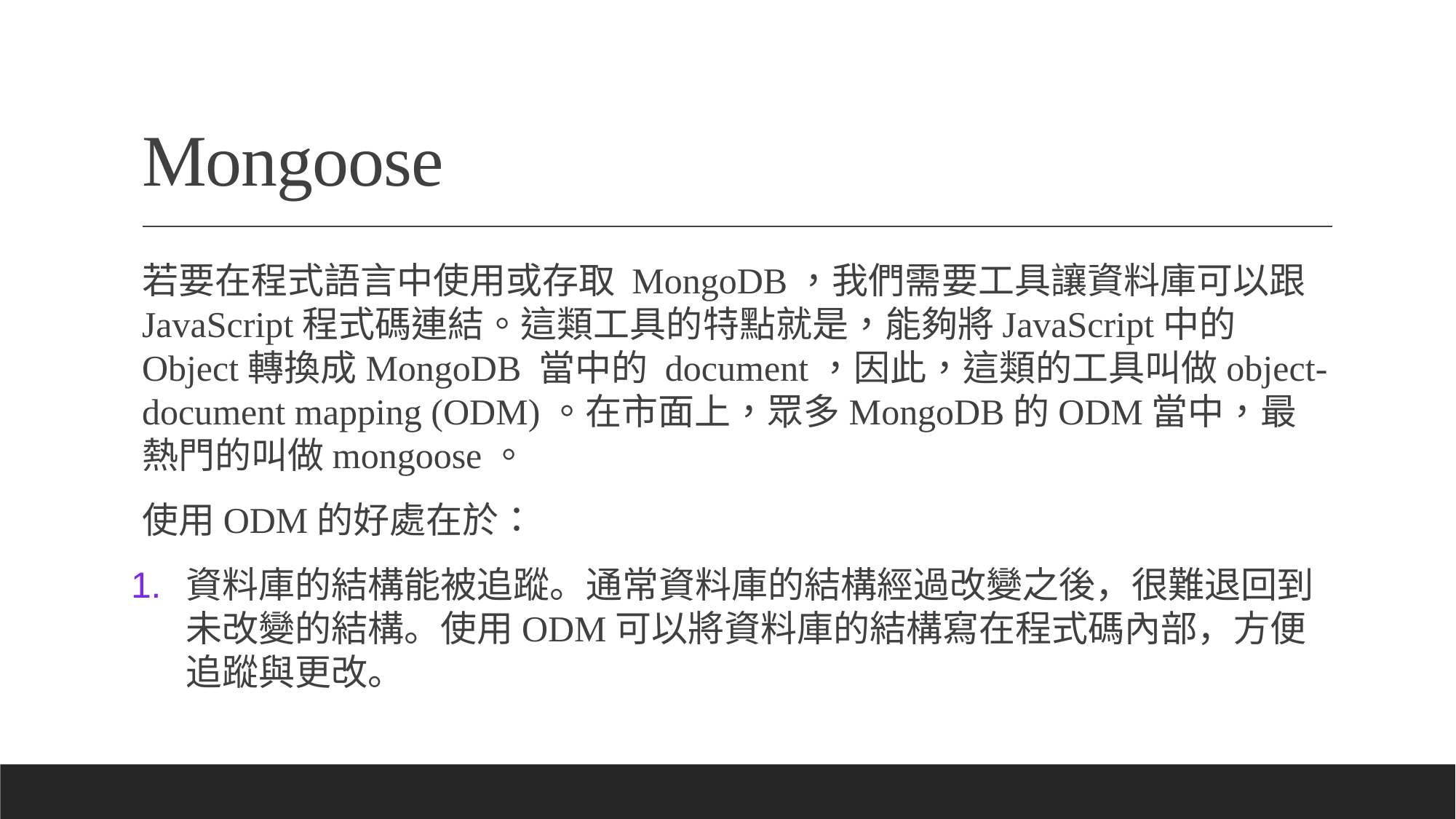

# Mongoose
若要在程式語言中使用或存取 MongoDB，我們需要工具讓資料庫可以跟JavaScript程式碼連結。這類工具的特點就是，能夠將JavaScript中的Object轉換成MongoDB 當中的 document，因此，這類的工具叫做object-document mapping (ODM)。在市面上，眾多MongoDB的ODM當中，最熱門的叫做mongoose。
使用ODM的好處在於：
資料庫的結構能被追蹤。通常資料庫的結構經過改變之後，很難退回到未改變的結構。使用ODM可以將資料庫的結構寫在程式碼內部，方便追蹤與更改。